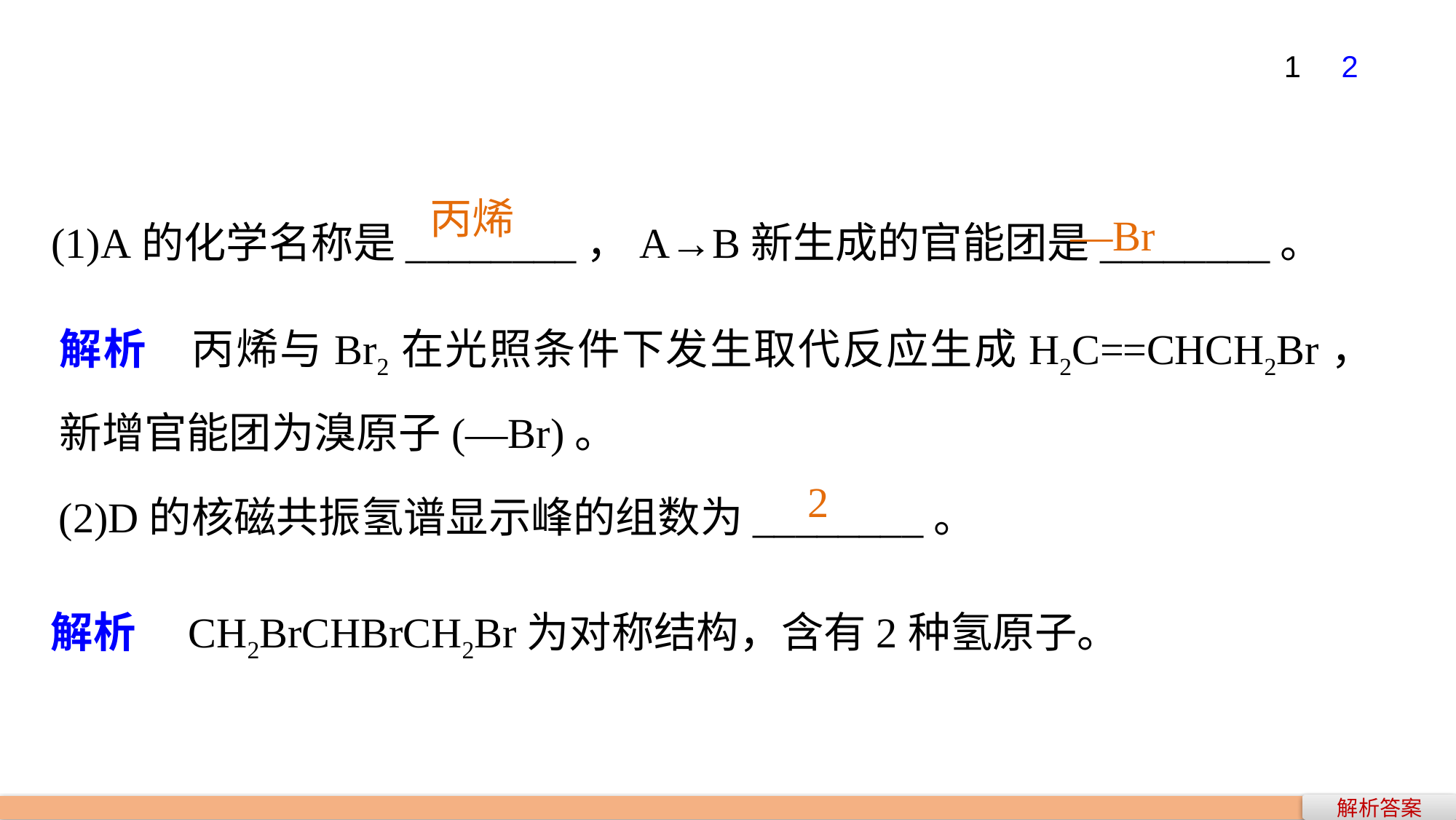

1
2
—Br
(1)A的化学名称是________，A→B新生成的官能团是________。
丙烯
解析　丙烯与Br2在光照条件下发生取代反应生成H2C==CHCH2Br，新增官能团为溴原子(—Br)。
2
(2)D的核磁共振氢谱显示峰的组数为________。
解析　CH2BrCHBrCH2Br为对称结构，含有2种氢原子。
解析答案